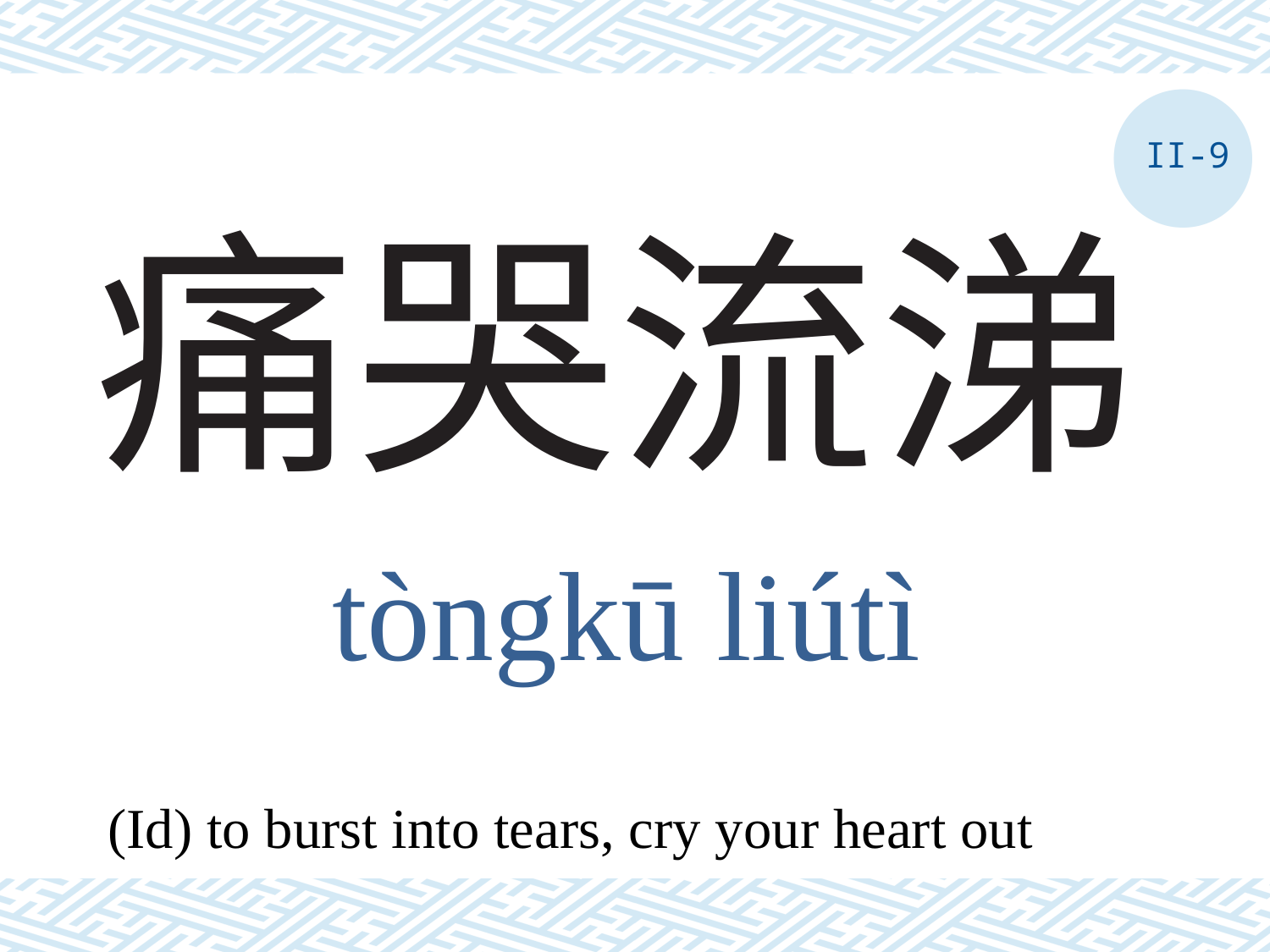

II-9

# 痛哭流涕
tòngkū liútì
(Id) to burst into tears, cry your heart out